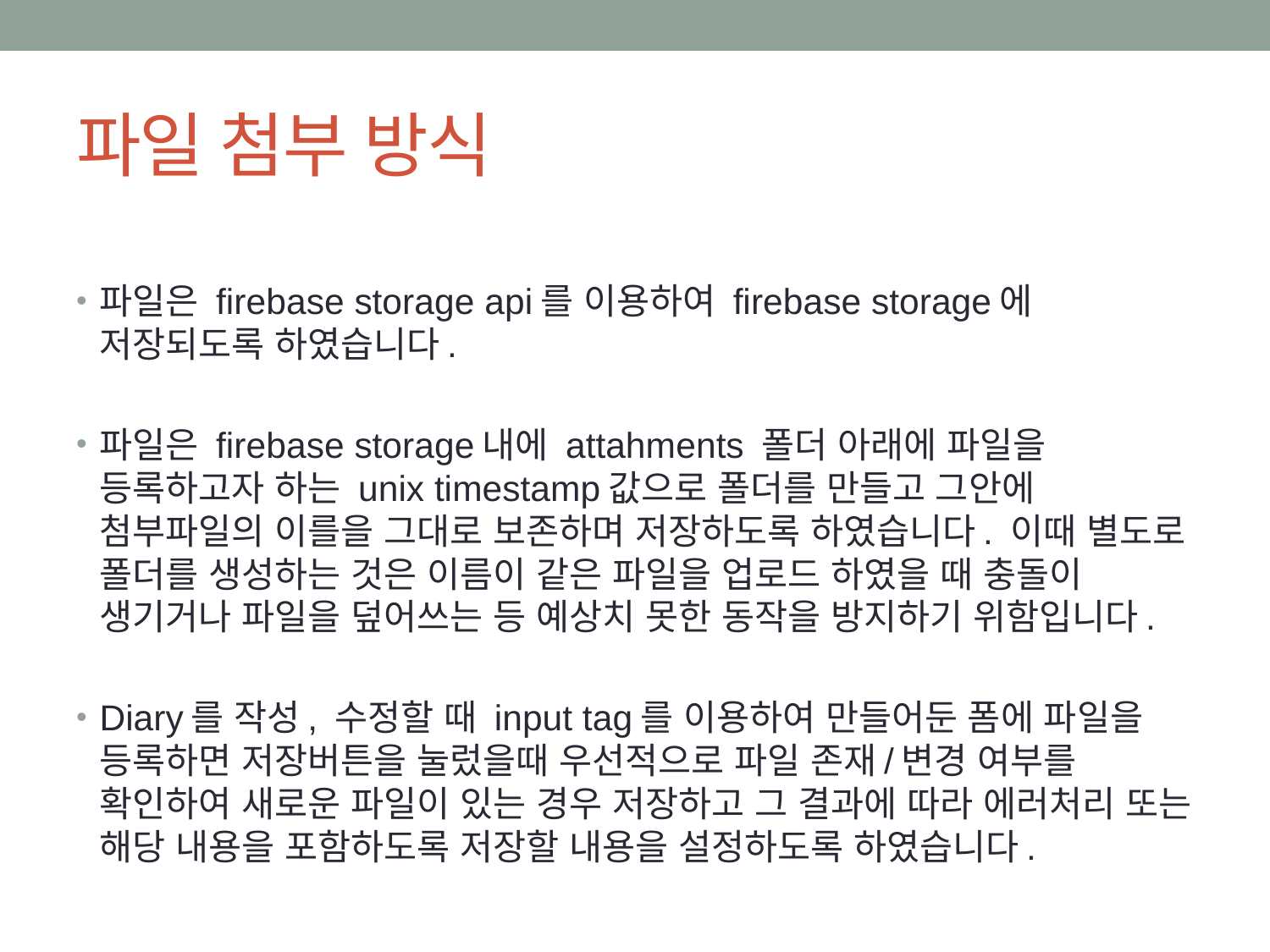

# 파일 첨부 방식

파일은 firebase storage api를 이용하여 firebase storage에 저장되도록 하였습니다.

파일은 firebase storage내에 attahments 폴더 아래에 파일을 등록하고자 하는 unix timestamp값으로 폴더를 만들고 그안에 첨부파일의 이를을 그대로 보존하며 저장하도록 하였습니다. 이때 별도로 폴더를 생성하는 것은 이름이 같은 파일을 업로드 하였을 때 충돌이 생기거나 파일을 덮어쓰는 등 예상치 못한 동작을 방지하기 위함입니다.

Diary를 작성, 수정할 때 input tag를 이용하여 만들어둔 폼에 파일을 등록하면 저장버튼을 눌렀을때 우선적으로 파일 존재/변경 여부를 확인하여 새로운 파일이 있는 경우 저장하고 그 결과에 따라 에러처리 또는 해당 내용을 포함하도록 저장할 내용을 설정하도록 하였습니다.